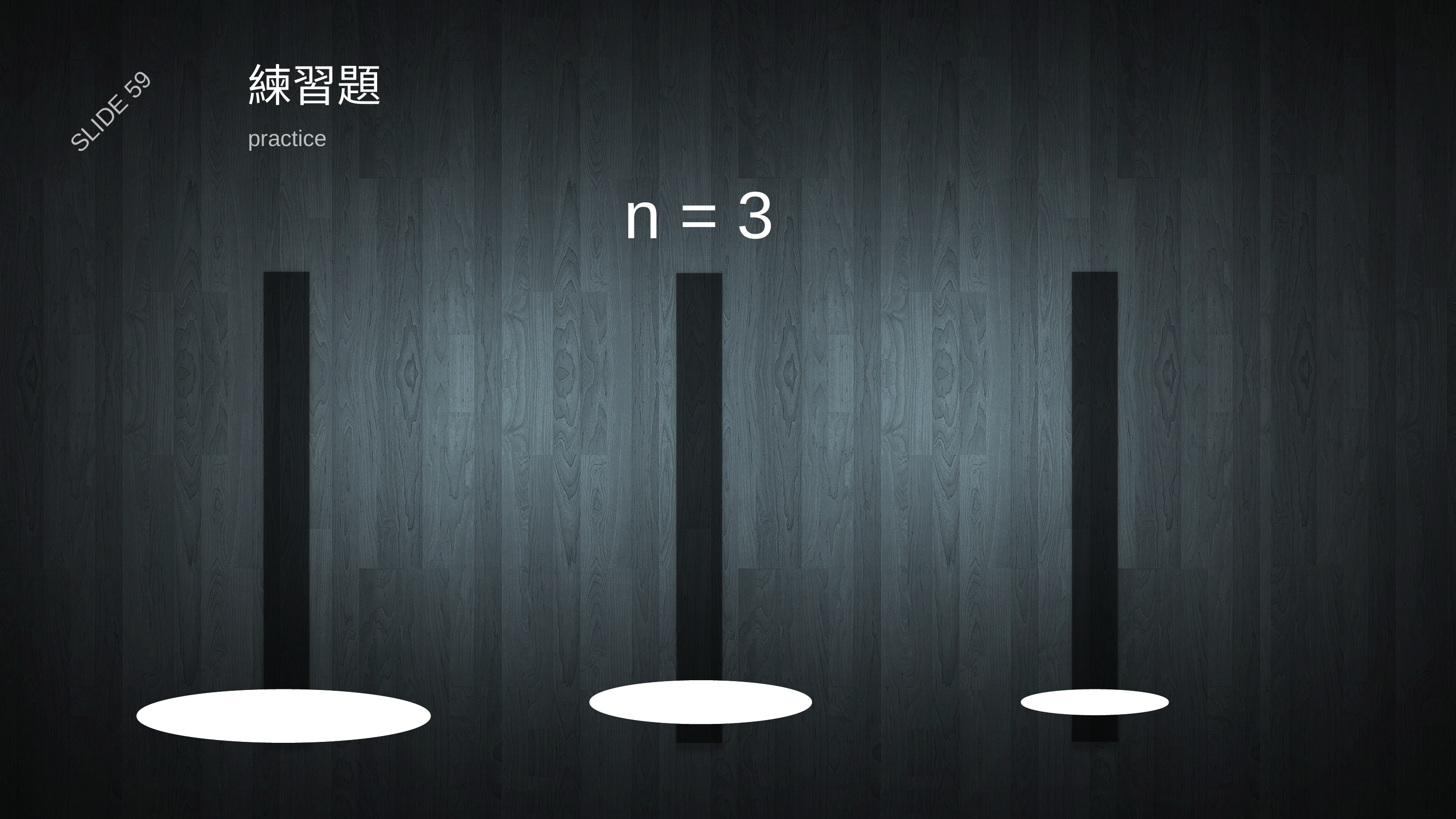

# 練習題
SLIDE 59
practice

n = 3